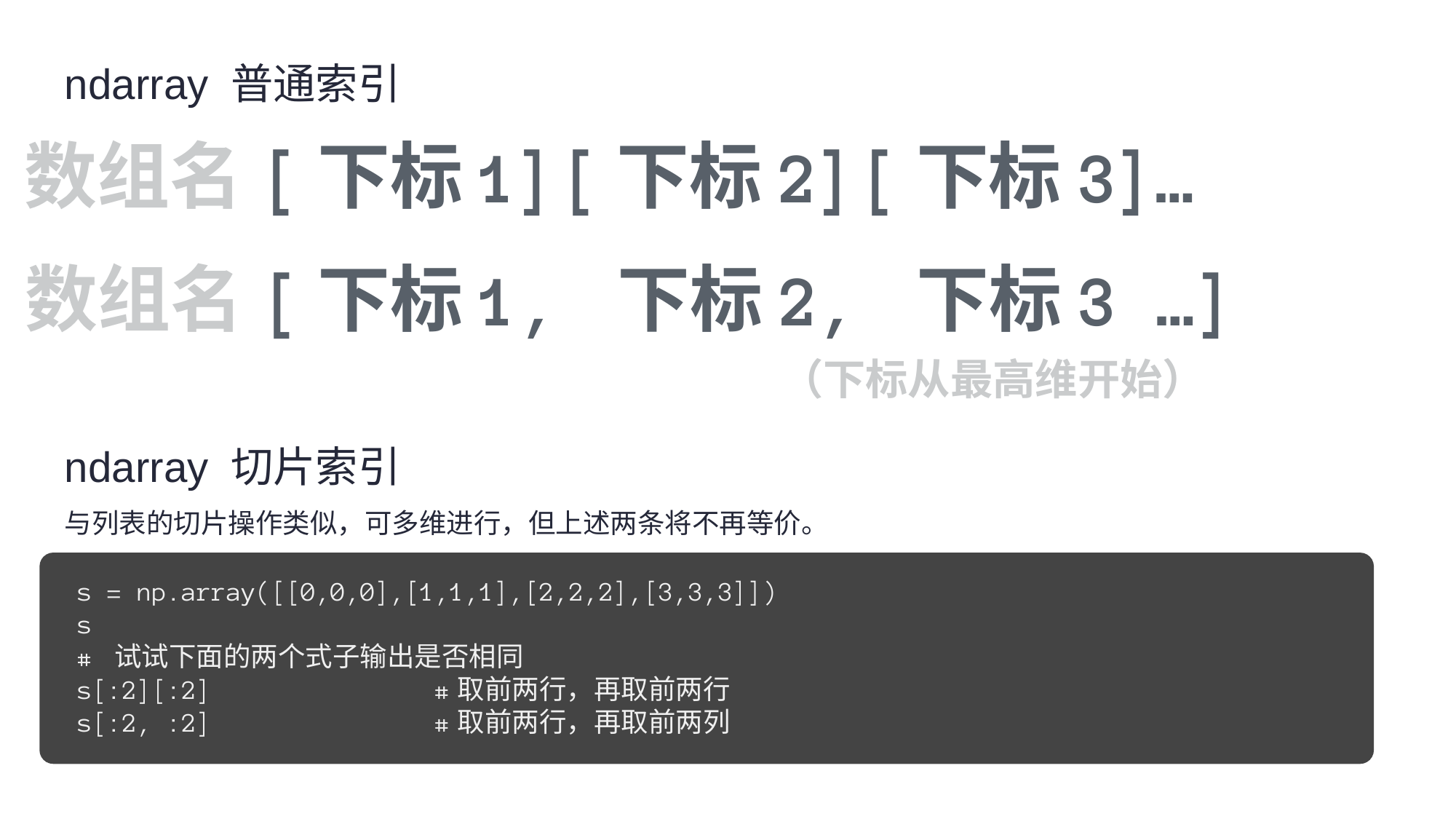

ndarray 普通索引
数组名[下标1][下标2][下标3]…
数组名[下标1, 下标2, 下标3 …]
（下标从最高维开始）
ndarray 切片索引
与列表的切片操作类似，可多维进行，但上述两条将不再等价。
s = np.array([[0,0,0],[1,1,1],[2,2,2],[3,3,3]])
s
# 试试下面的两个式子输出是否相同
s[:2][:2]               #取前两行，再取前两行
s[:2, :2]               #取前两行，再取前两列